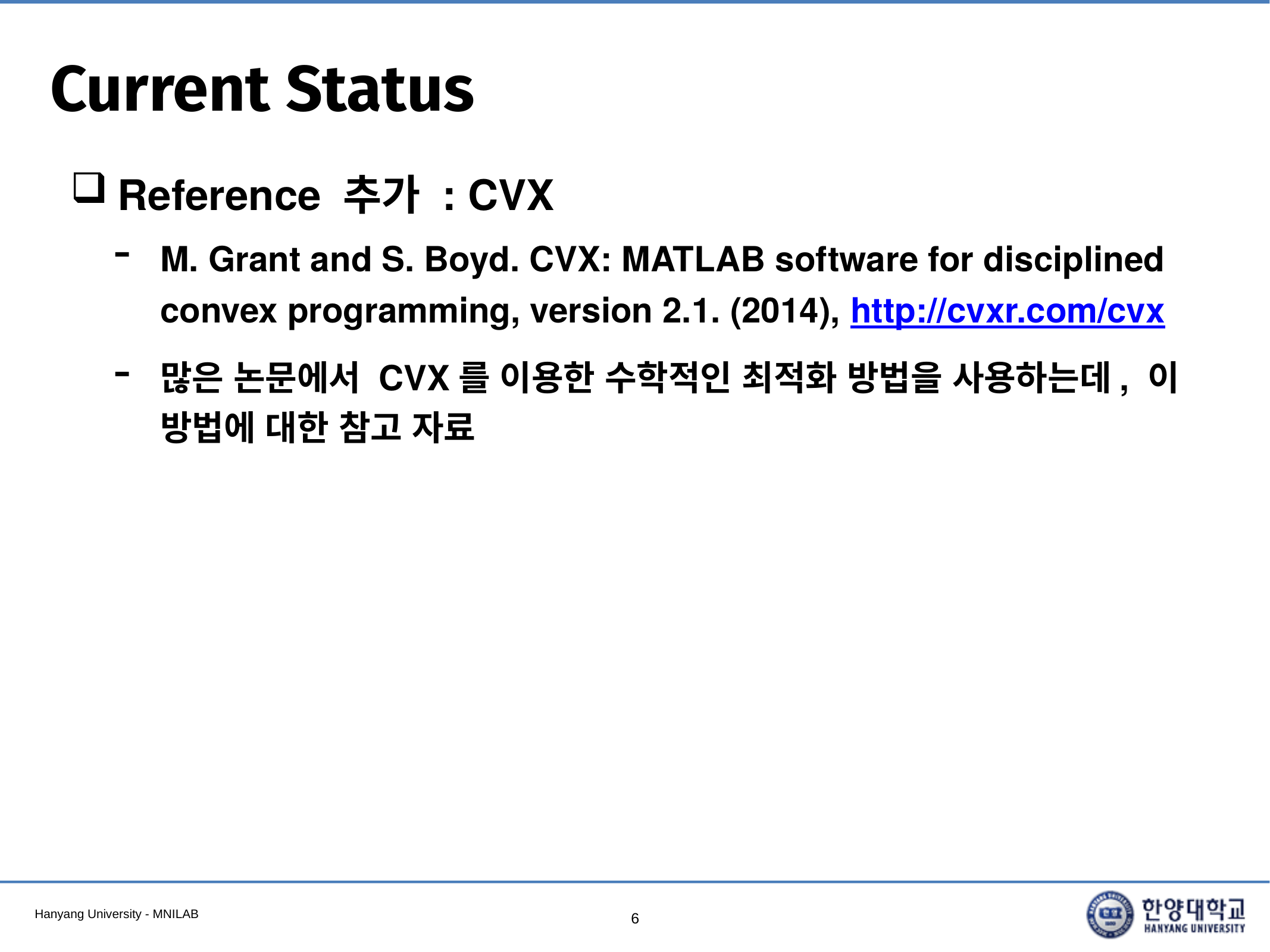

# Current Status
Reference 추가 : CVX
M. Grant and S. Boyd. CVX: MATLAB software for disciplined convex programming, version 2.1. (2014), http://cvxr.com/cvx
많은 논문에서 CVX를 이용한 수학적인 최적화 방법을 사용하는데, 이 방법에 대한 참고 자료
6